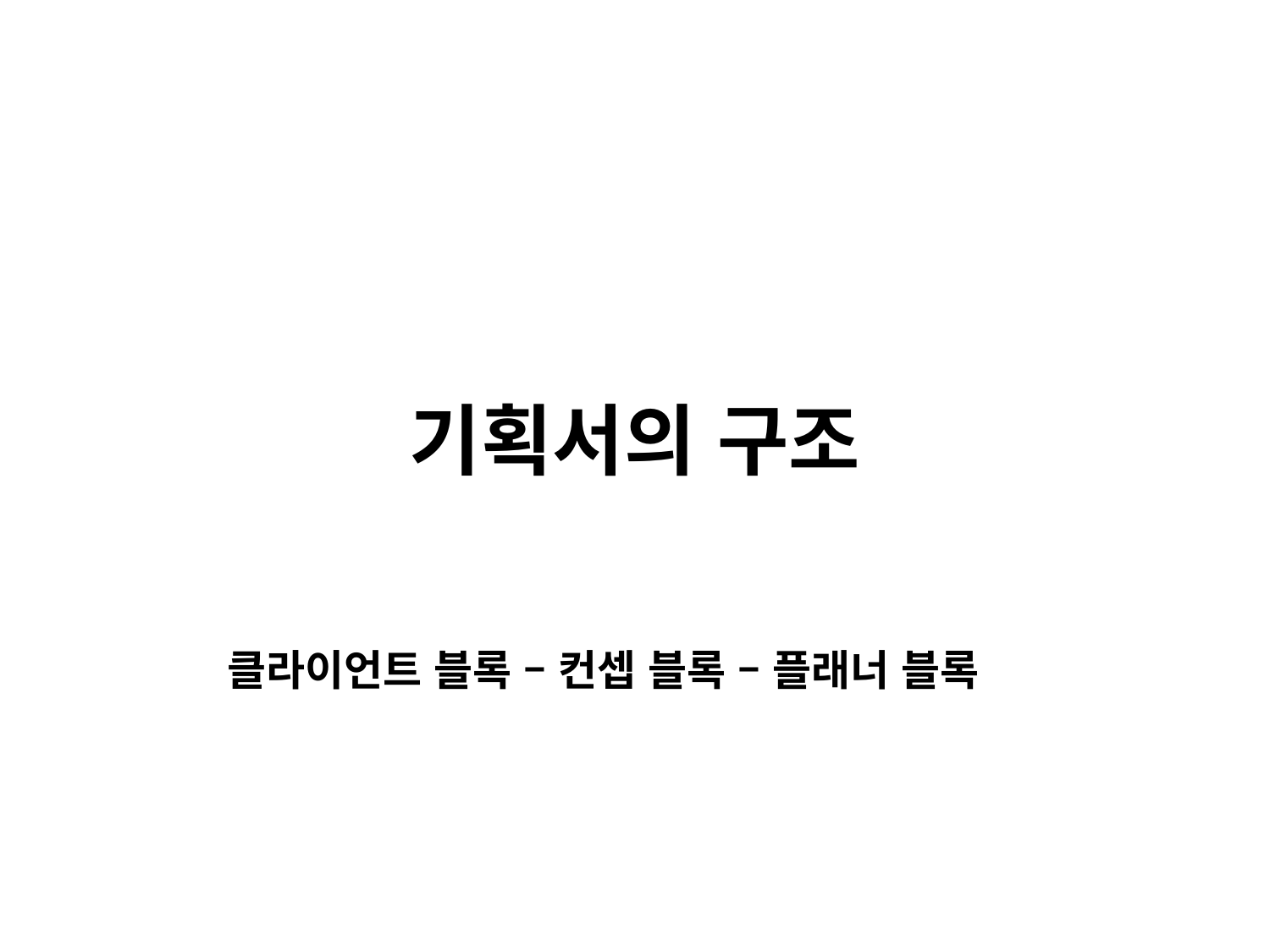

# 기획서의 구조
클라이언트 블록 – 컨셉 블록 – 플래너 블록